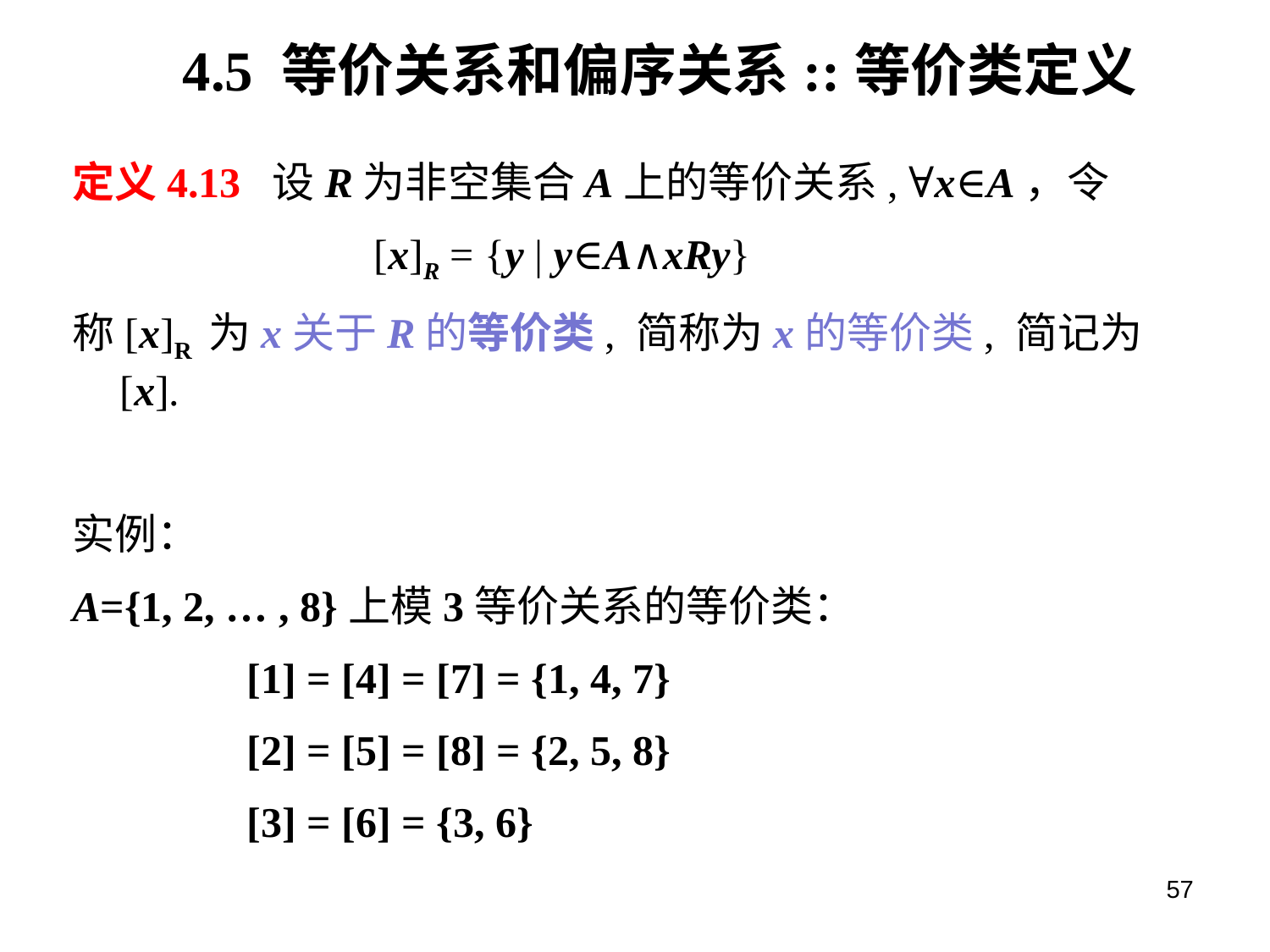

# 4.5 等价关系和偏序关系::等价类定义
定义4.13  设R为非空集合A上的等价关系, ∀x∈A，令
			[x]R = {y | y∈A∧xRy}
称[x]R 为x关于R的等价类, 简称为x的等价类, 简记为[x].

实例：
A={1, 2, … , 8}上模3等价关系的等价类：
		[1] = [4] = [7] = {1, 4, 7}
		[2] = [5] = [8] = {2, 5, 8}
		[3] = [6] = {3, 6}
57